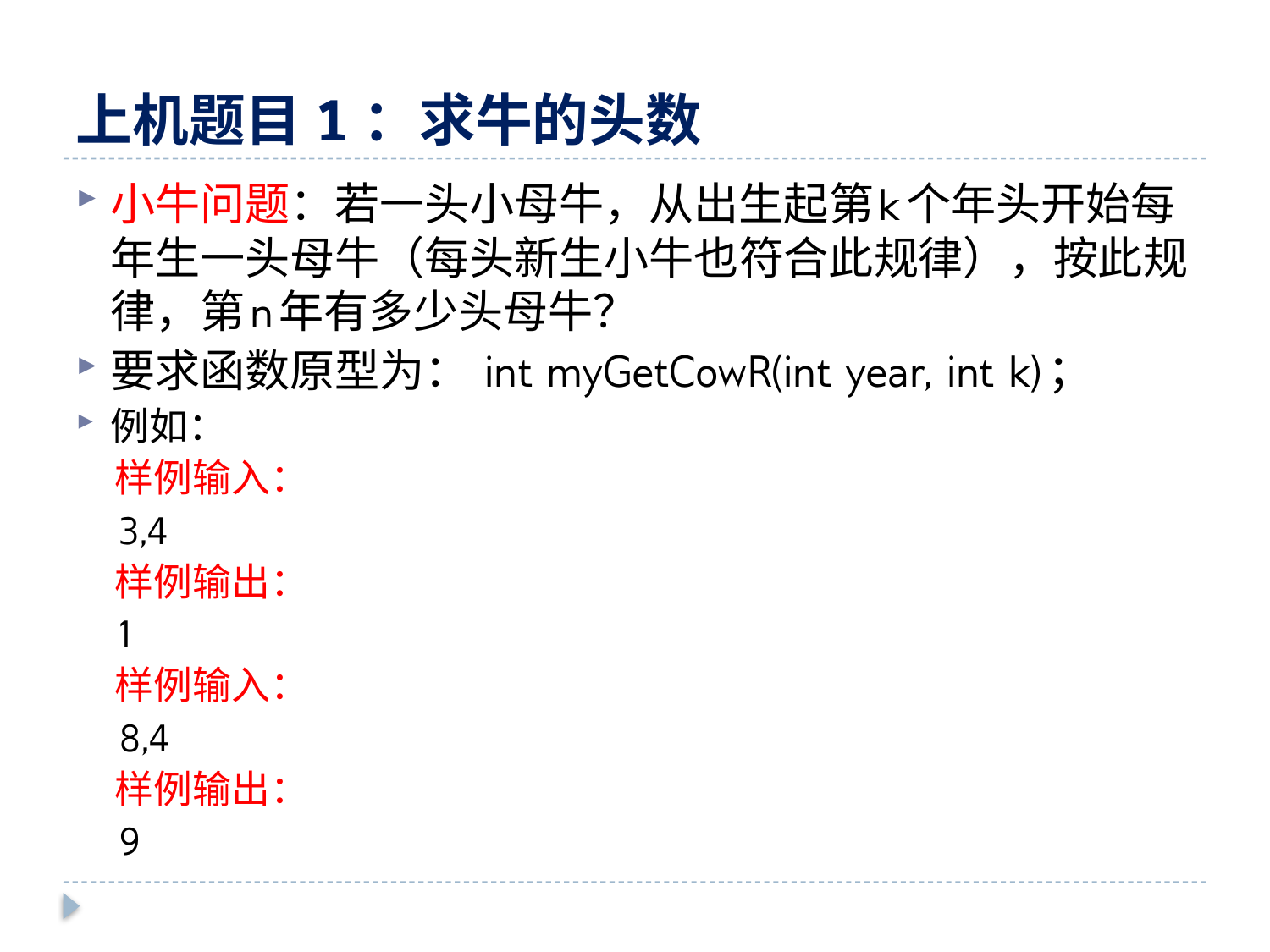

# 上机题目1：求牛的头数
小牛问题：若一头小母牛，从出生起第k个年头开始每年生一头母牛（每头新生小牛也符合此规律），按此规律，第n年有多少头母牛？
要求函数原型为： int myGetCowR(int year, int k)；
例如：
　样例输入：
　3,4
　样例输出：
　1
　样例输入：
　8,4
　样例输出：
　9